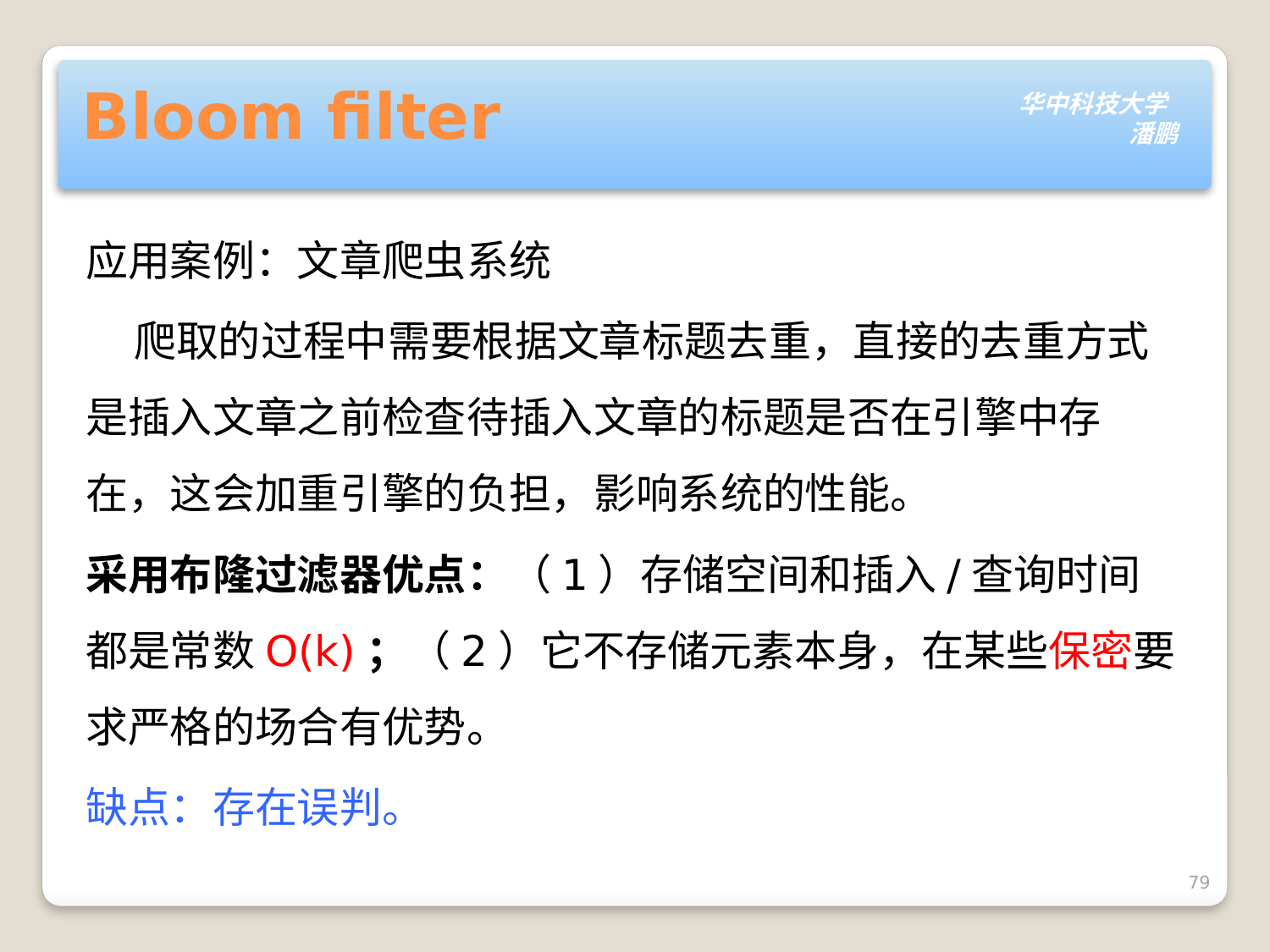

# Bloom filter
应用案例：文章爬虫系统
    爬取的过程中需要根据文章标题去重，直接的去重方式是插入文章之前检查待插入文章的标题是否在引擎中存在，这会加重引擎的负担，影响系统的性能。
采用布隆过滤器优点：（1）存储空间和插入/查询时间都是常数O(k)；（2）它不存储元素本身，在某些保密要求严格的场合有优势。
缺点：存在误判。
79